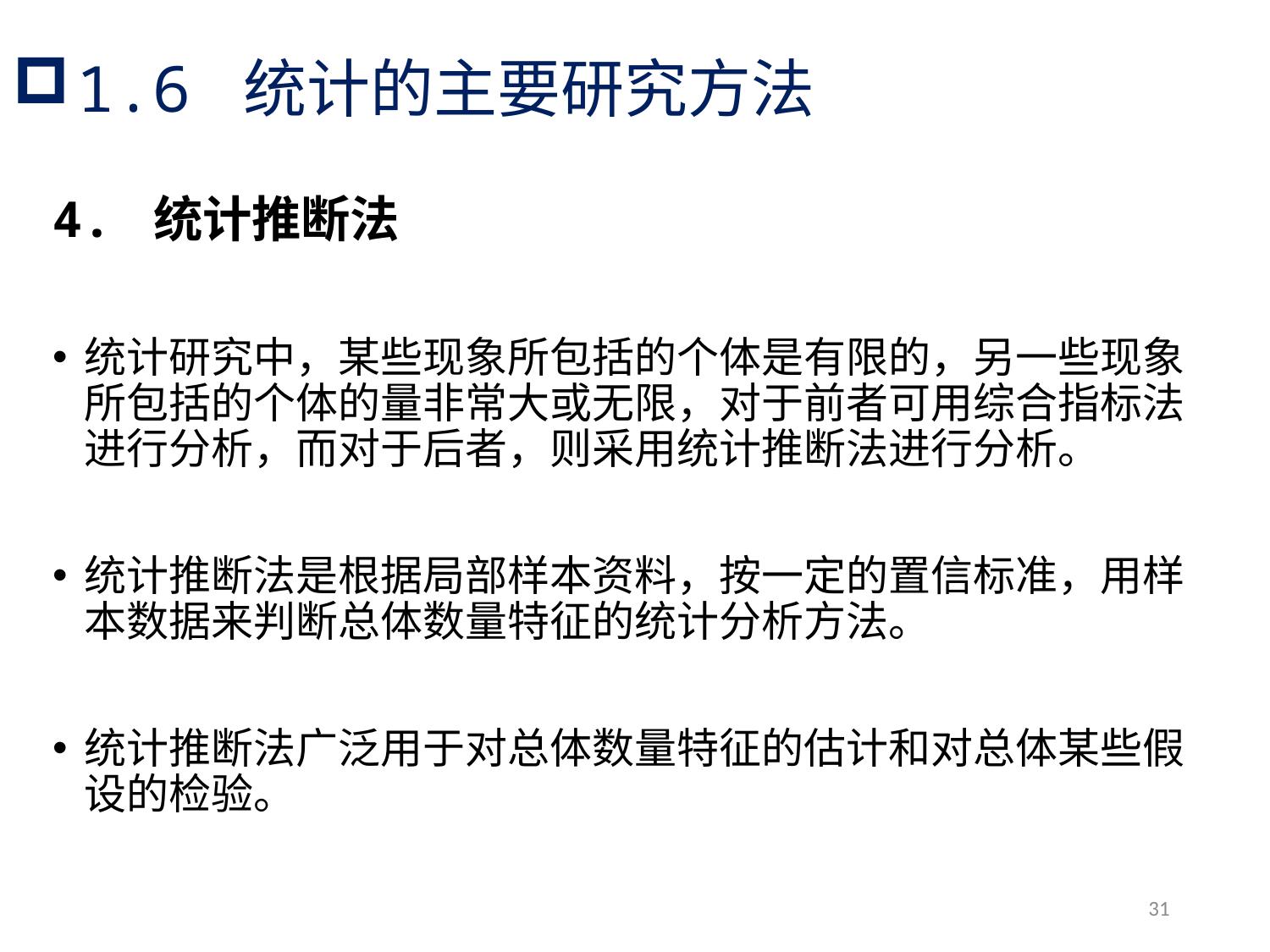

1.6 统计的主要研究方法
4. 统计推断法

统计研究中，某些现象所包括的个体是有限的，另一些现象所包括的个体的量非常大或无限，对于前者可用综合指标法进行分析，而对于后者，则采用统计推断法进行分析。

统计推断法是根据局部样本资料，按一定的置信标准，用样本数据来判断总体数量特征的统计分析方法。

统计推断法广泛用于对总体数量特征的估计和对总体某些假设的检验。
31